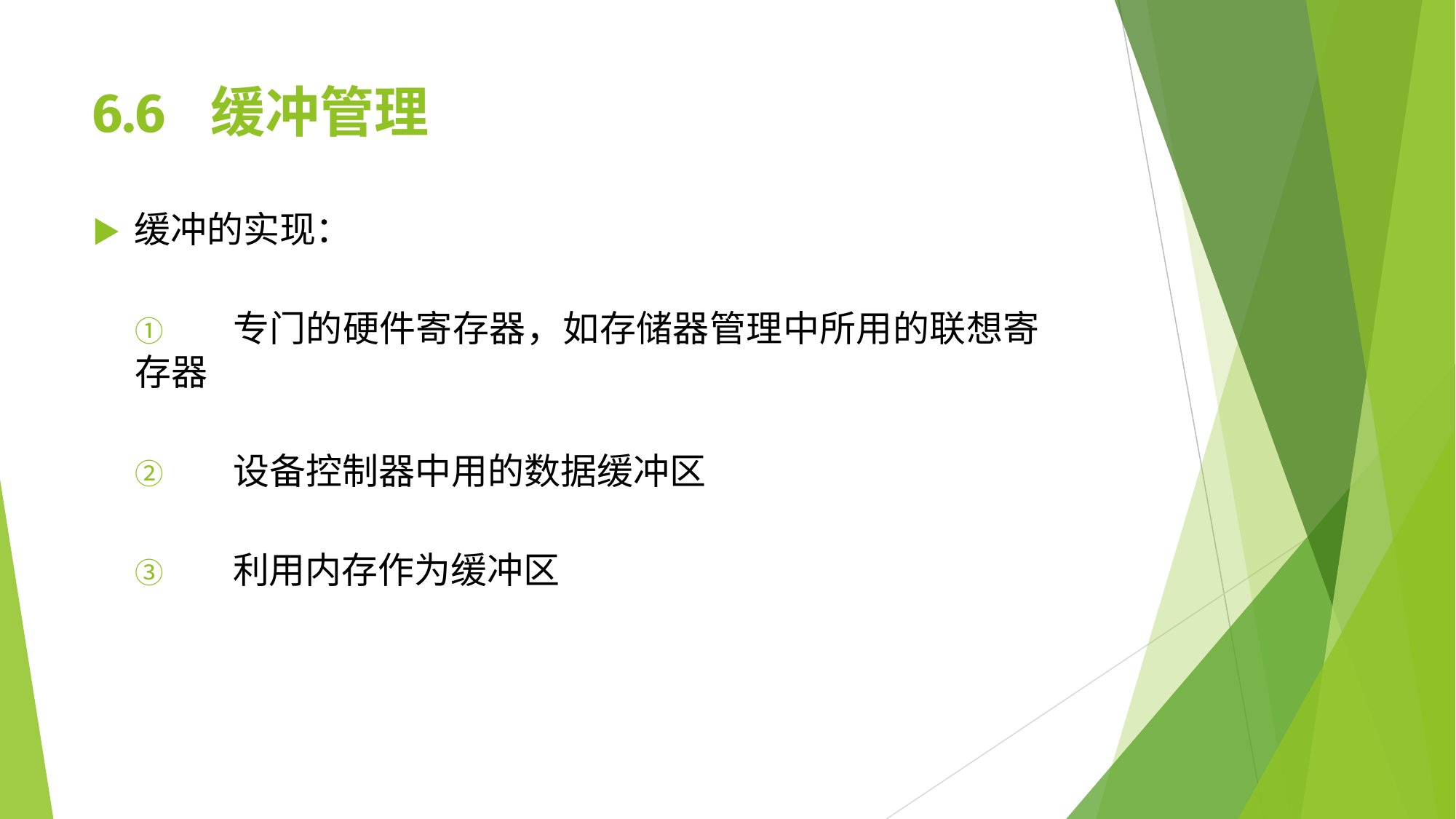

# 6.6	缓冲管理
▶	缓冲的实现：

①	专门的硬件寄存器，如存储器管理中所用的联想寄存器

②	设备控制器中用的数据缓冲区

③	利用内存作为缓冲区